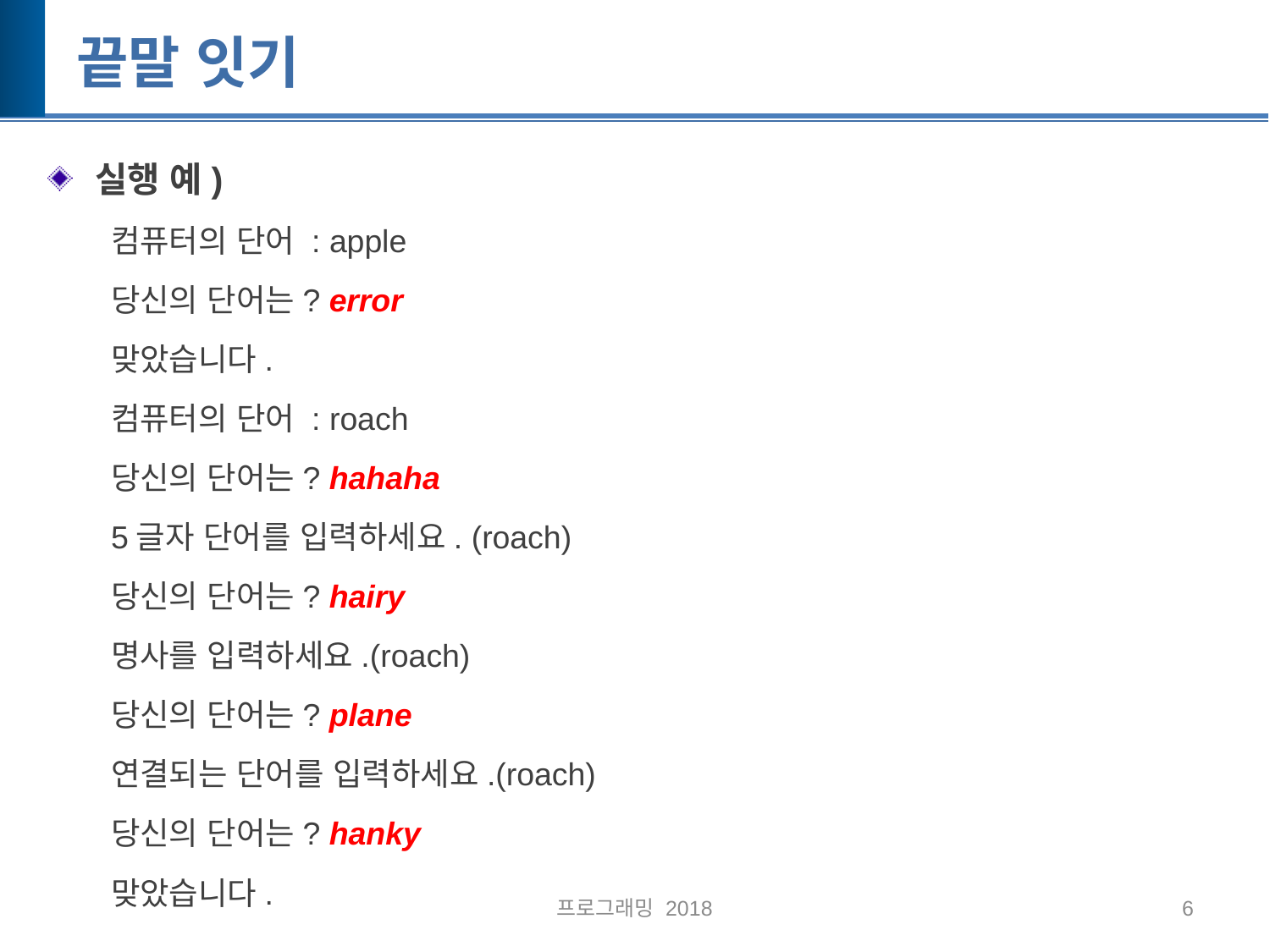

# 끝말 잇기
실행 예)
컴퓨터의 단어 : apple
당신의 단어는? error
맞았습니다.
컴퓨터의 단어 : roach
당신의 단어는? hahaha
5글자 단어를 입력하세요. (roach)
당신의 단어는? hairy
명사를 입력하세요.(roach)
당신의 단어는? plane
연결되는 단어를 입력하세요.(roach)
당신의 단어는? hanky
맞았습니다.
프로그래밍 2018
6